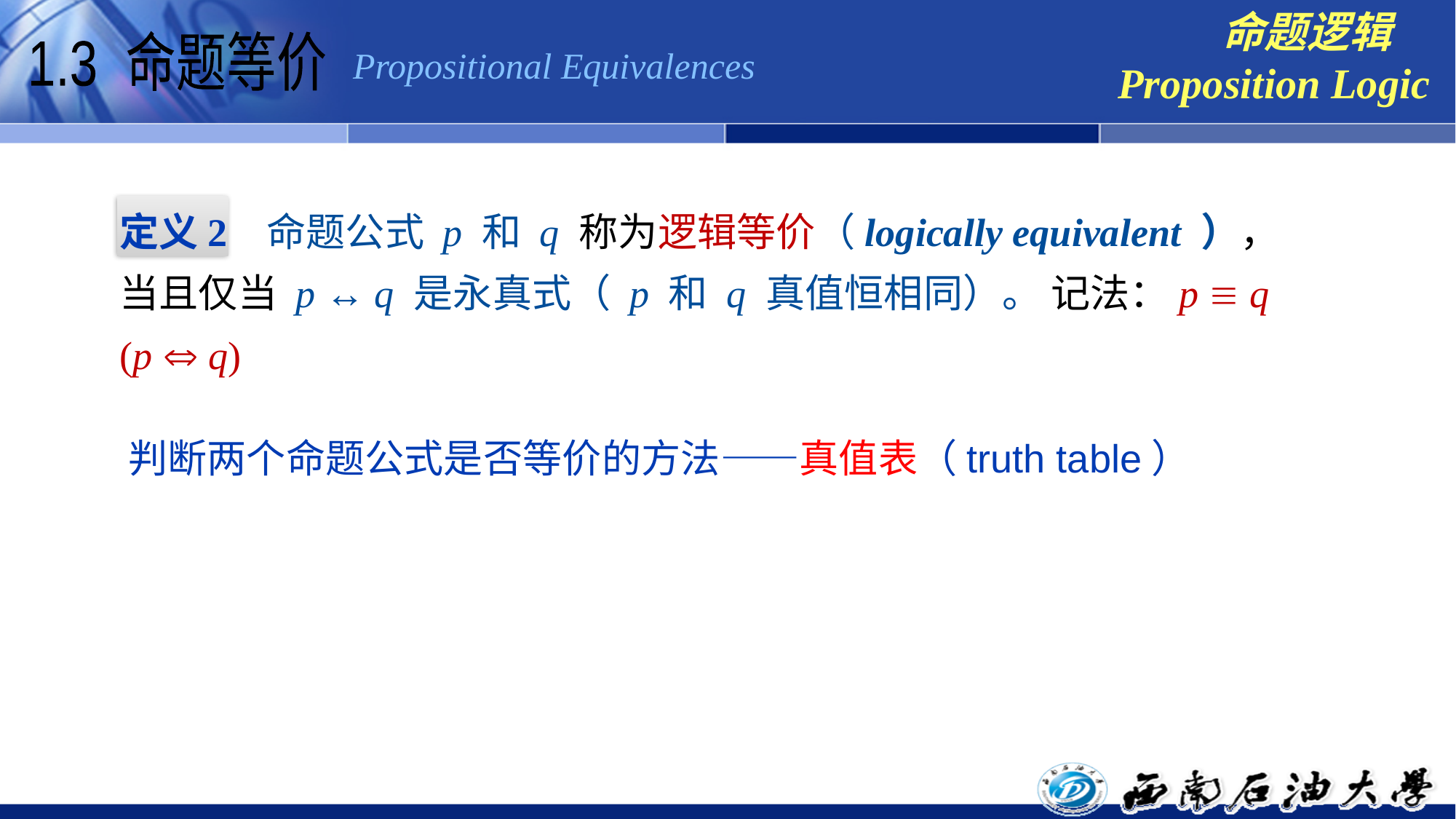

命题逻辑
Proposition Logic
1.3  命题等价
Propositional Equivalences
定义2   命题公式 p 和 q 称为逻辑等价（logically equivalent ），当且仅当 p ↔ q 是永真式（ p 和 q 真值恒相同）。 记法：p ≡ q (p ⇔ q)

判断两个命题公式是否等价的方法——真值表（truth table）